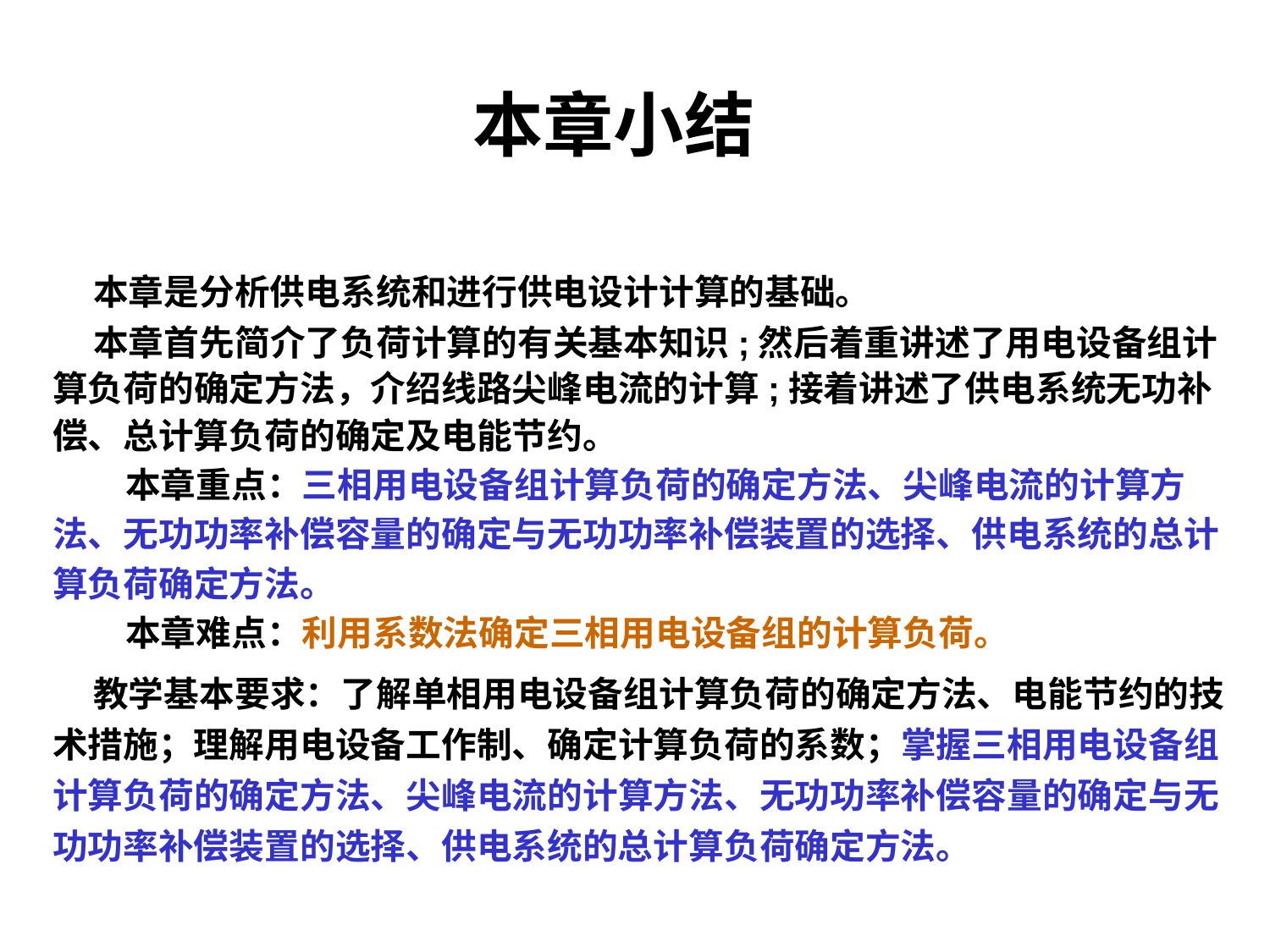

# 本章小结
    本章是分析供电系统和进行供电设计计算的基础。
    本章首先简介了负荷计算的有关基本知识;然后着重讲述了用电设备组计算负荷的确定方法，介绍线路尖峰电流的计算;接着讲述了供电系统无功补偿、总计算负荷的确定及电能节约。
        本章重点：三相用电设备组计算负荷的确定方法、尖峰电流的计算方
法、无功功率补偿容量的确定与无功功率补偿装置的选择、供电系统的总计
算负荷确定方法。
        本章难点：利用系数法确定三相用电设备组的计算负荷。
    教学基本要求：了解单相用电设备组计算负荷的确定方法、电能节约的技术措施；理解用电设备工作制、确定计算负荷的系数；掌握三相用电设备组计算负荷的确定方法、尖峰电流的计算方法、无功功率补偿容量的确定与无功功率补偿装置的选择、供电系统的总计算负荷确定方法。